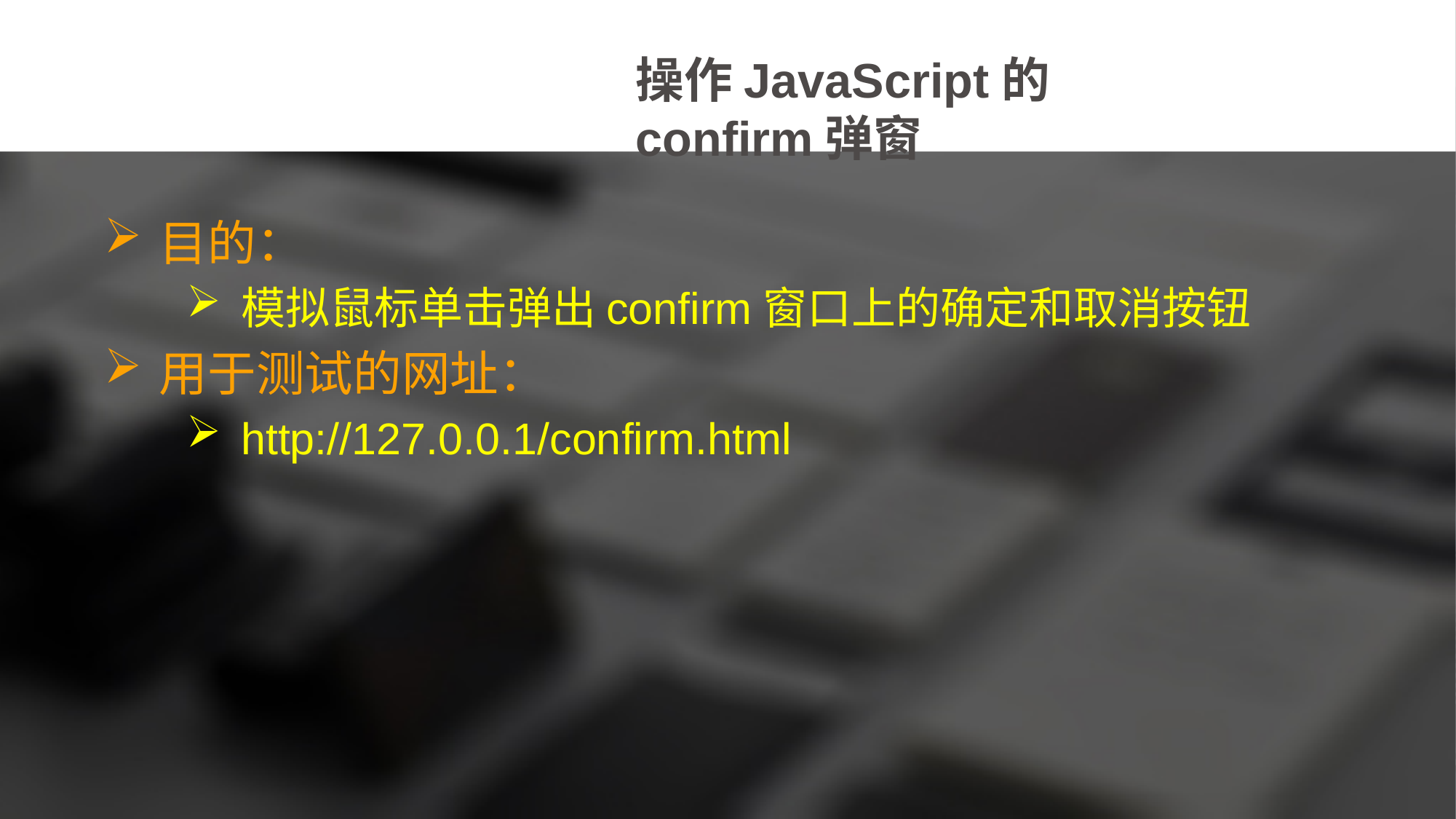

操作JavaScript的confirm弹窗
目的：
模拟鼠标单击弹出confirm窗口上的确定和取消按钮
用于测试的网址：
http://127.0.0.1/confirm.html